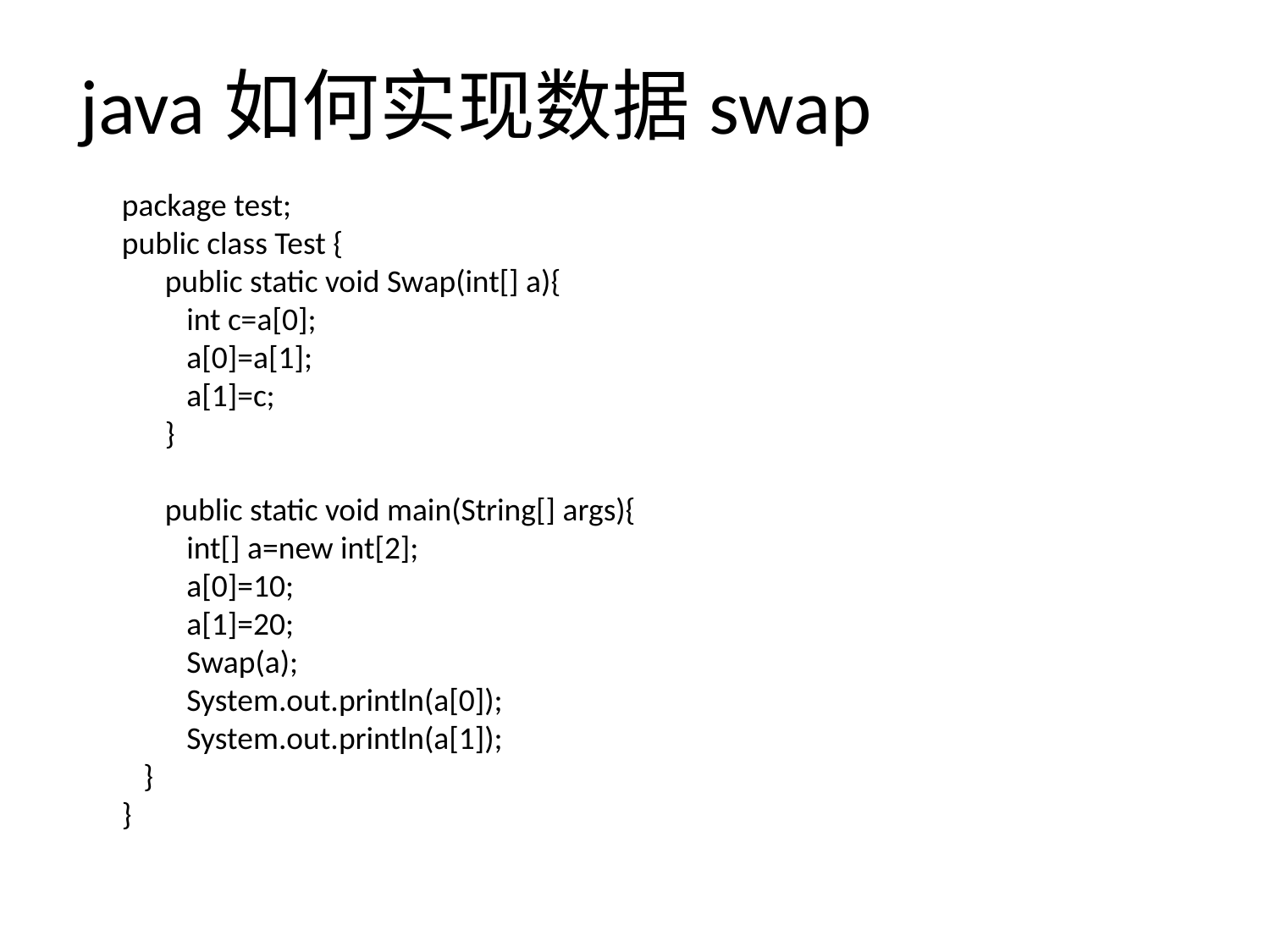

java如何实现数据swap
package test;
public class Test {
      public static void Swap(int[] a){
         int c=a[0];
         a[0]=a[1];
         a[1]=c;
      }

      public static void main(String[] args){
         int[] a=new int[2];
         a[0]=10;
         a[1]=20;
         Swap(a);
         System.out.println(a[0]);
         System.out.println(a[1]);
   }
}